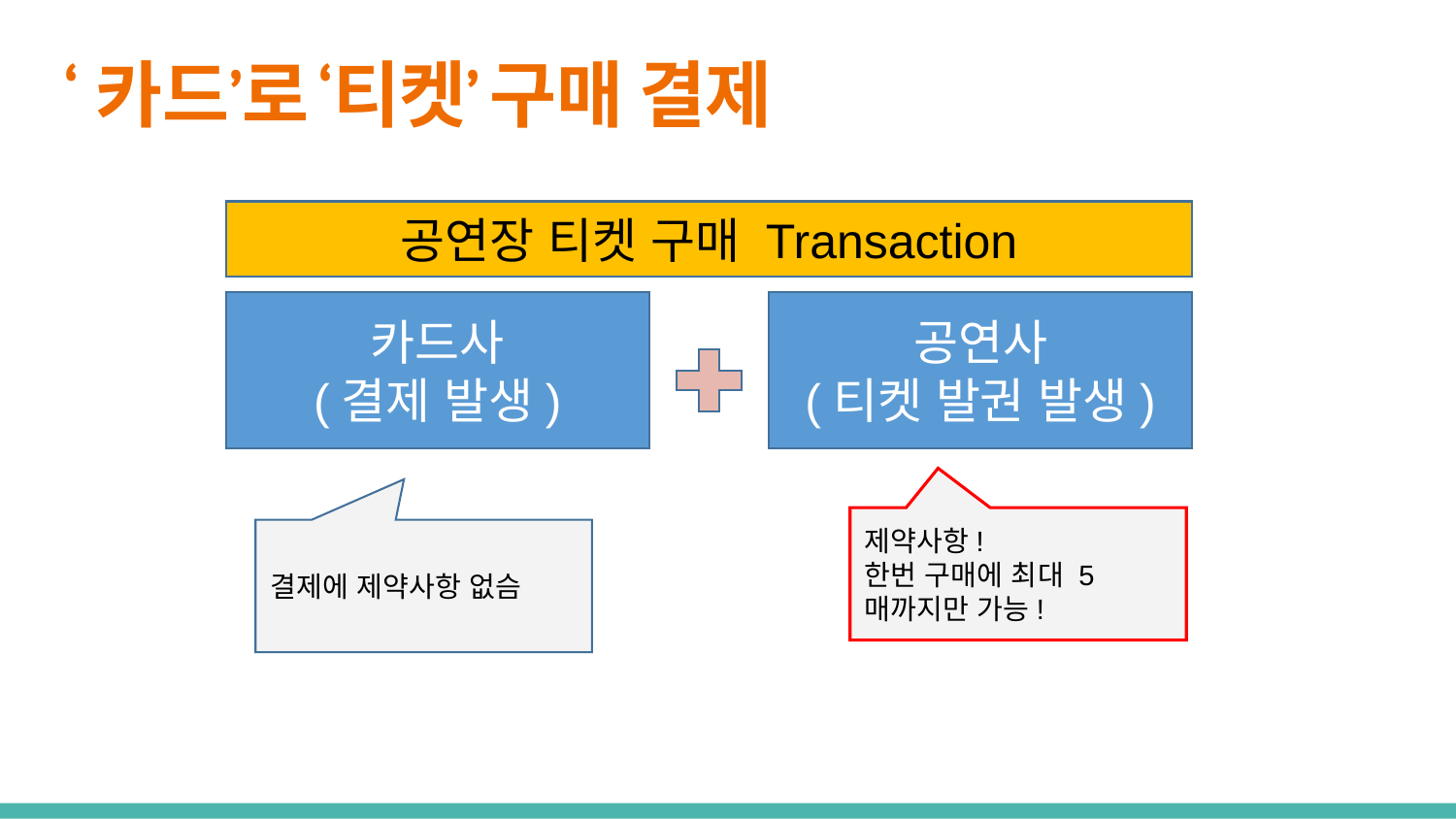

# ‘카드’로 ‘티켓’ 구매 결제
공연장 티켓 구매 Transaction
카드사
(결제 발생)
공연사
(티켓 발권 발생)

제약사항!
한번 구매에 최대 5매까지만 가능!
결제에 제약사항 없슴